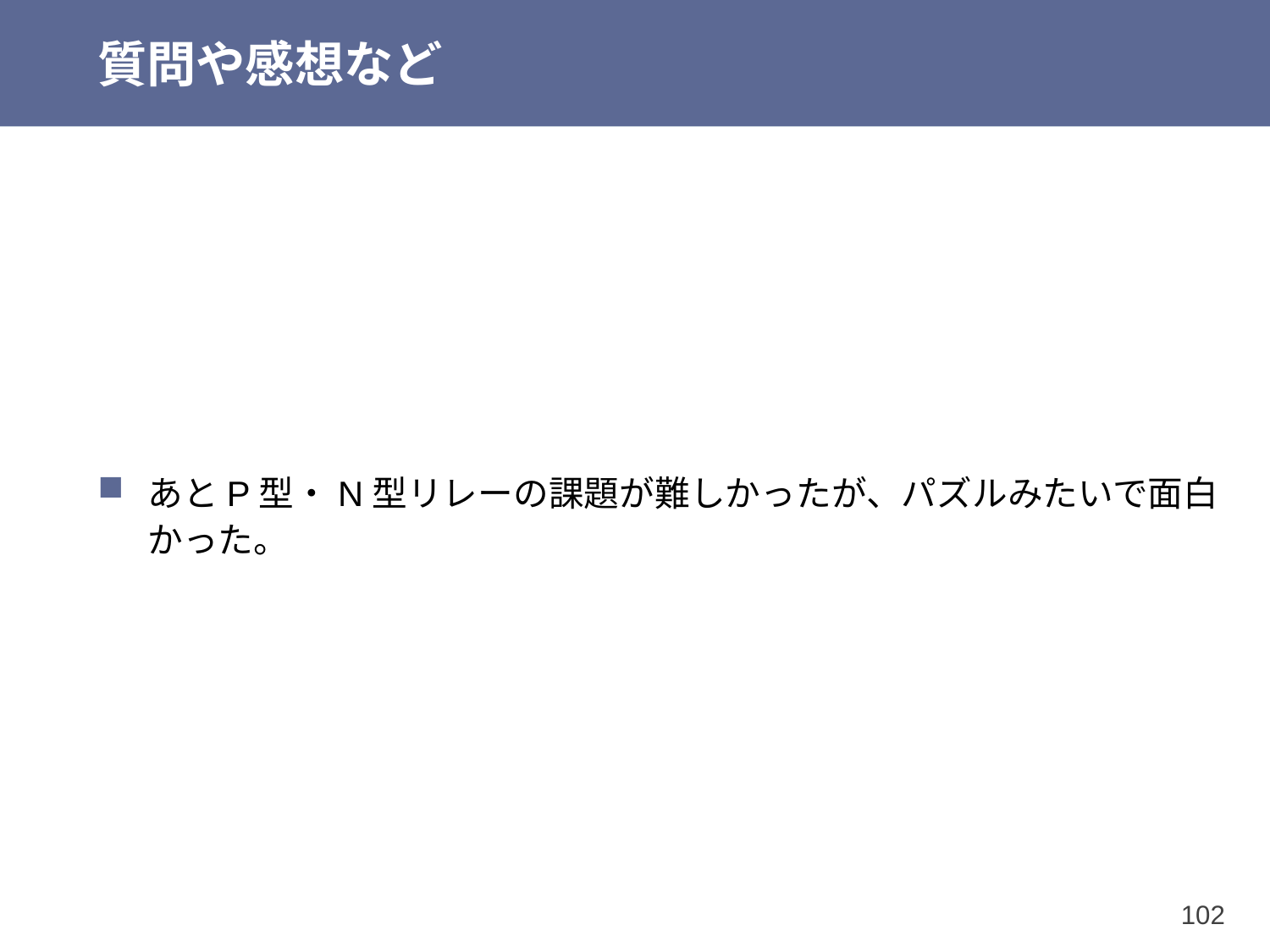

# 質問や感想など
あとP型・N型リレーの課題が難しかったが、パズルみたいで面白かった。